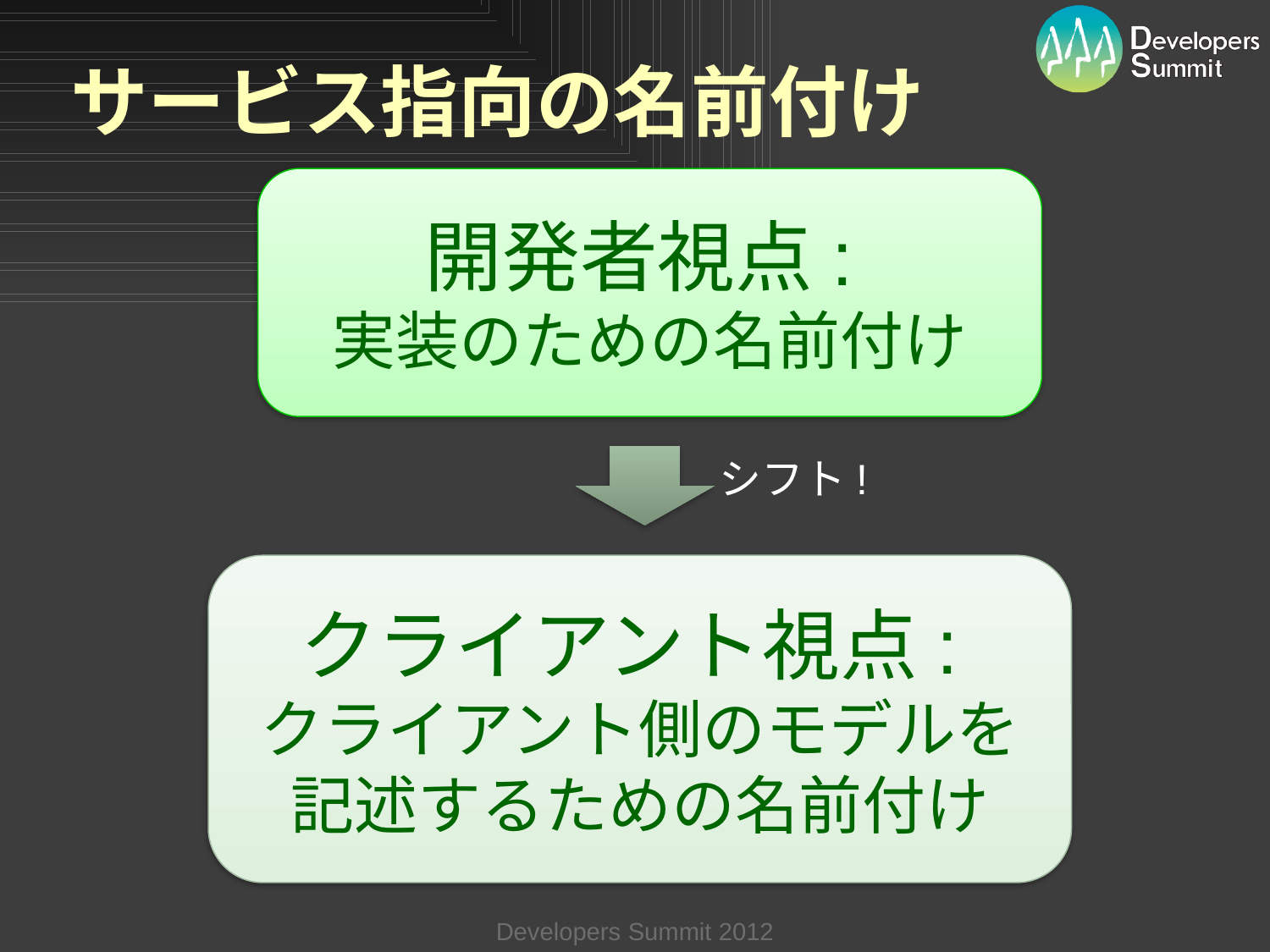

サービス指向の名前付け
開発者視点:
実装のための名前付け

シフト!
クライアント視点:
クライアント側のモデルを記述するための名前付け